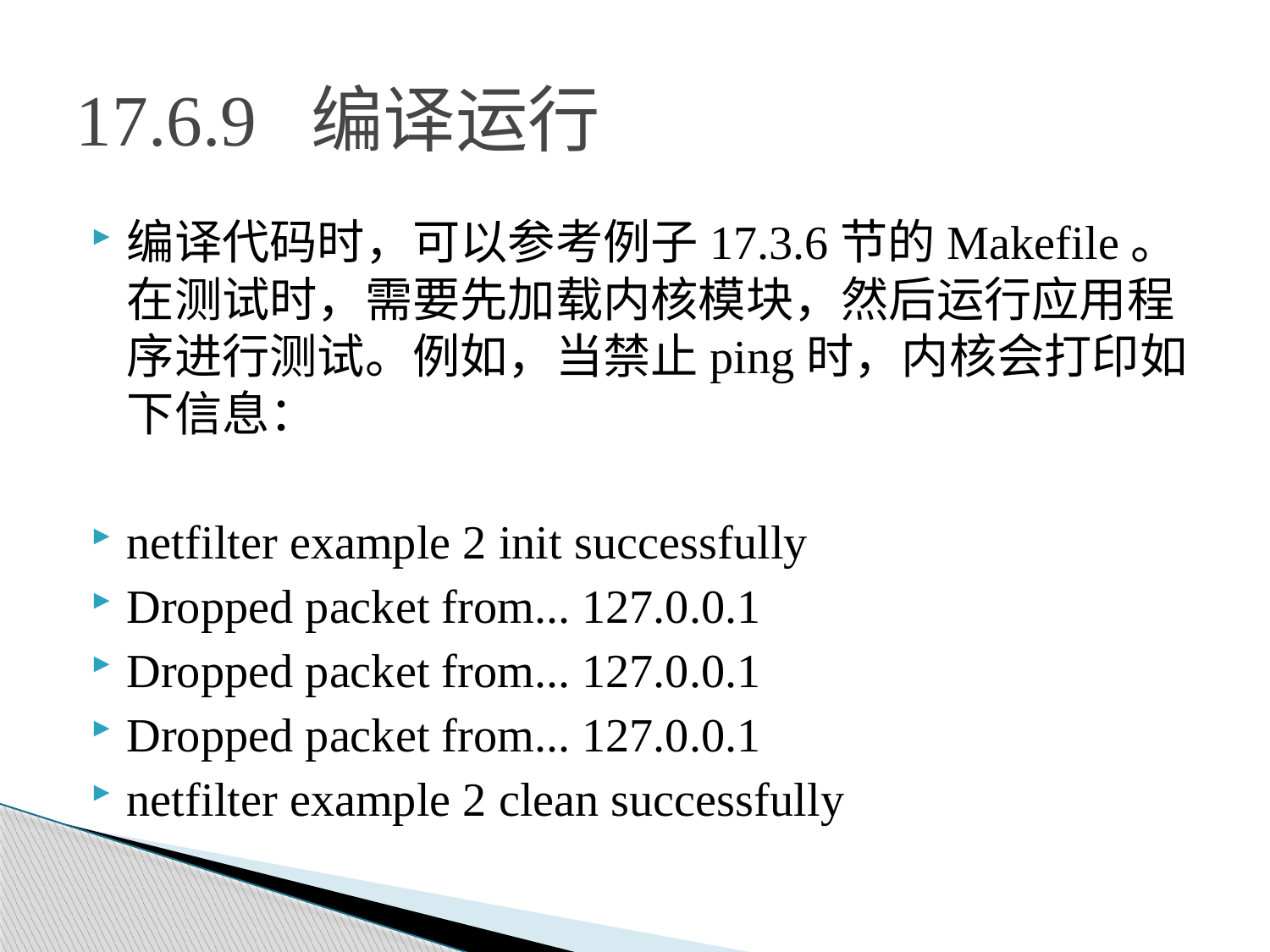

# 17.6.9  编译运行
编译代码时，可以参考例子17.3.6节的Makefile。在测试时，需要先加载内核模块，然后运行应用程序进行测试。例如，当禁止ping时，内核会打印如下信息：

netfilter example 2 init successfully
Dropped packet from... 127.0.0.1
Dropped packet from... 127.0.0.1
Dropped packet from... 127.0.0.1
netfilter example 2 clean successfully